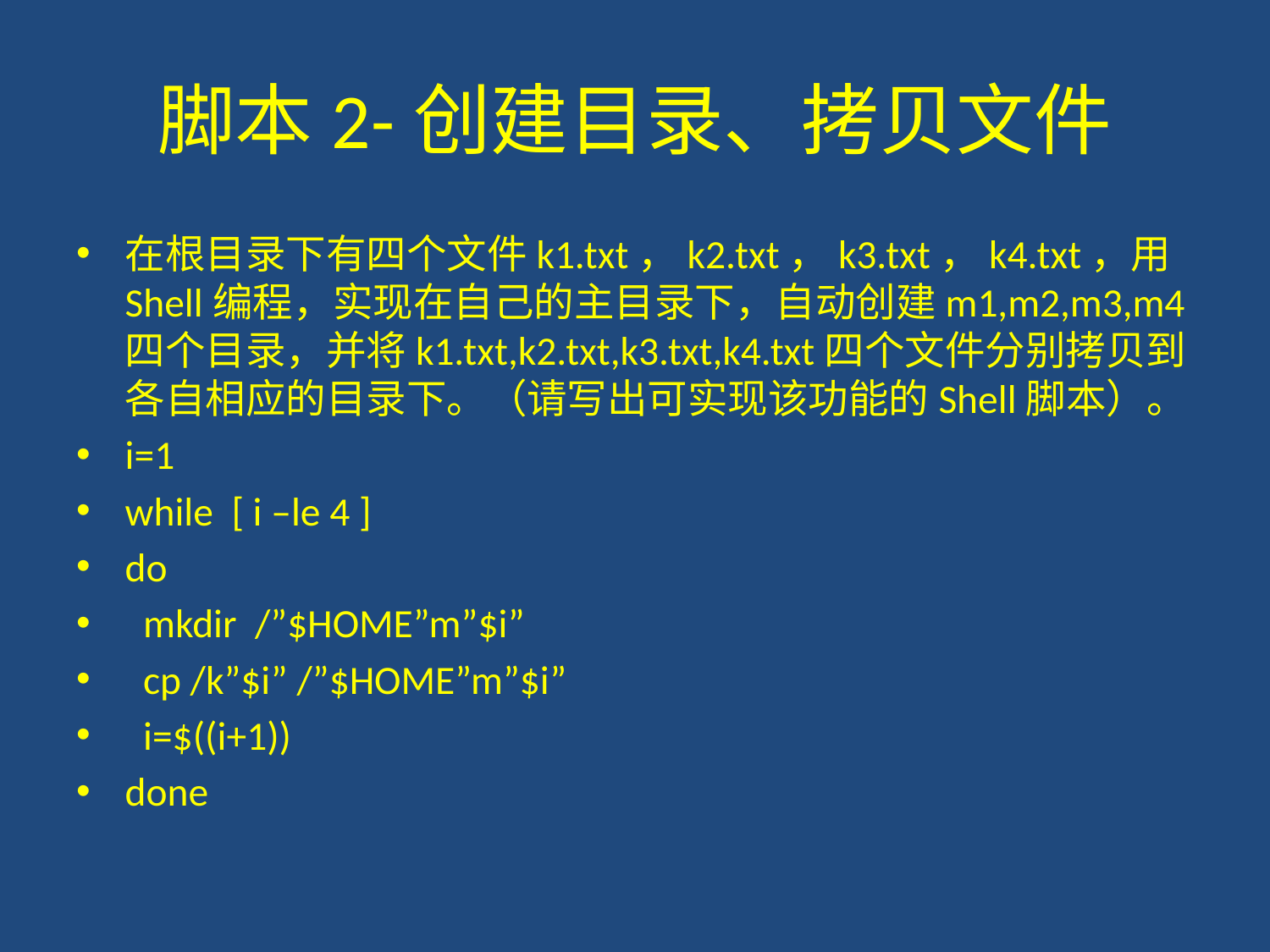

# 脚本2-创建目录、拷贝文件
在根目录下有四个文件k1.txt，k2.txt，k3.txt，k4.txt，用Shell编程，实现在自己的主目录下，自动创建m1,m2,m3,m4四个目录，并将k1.txt,k2.txt,k3.txt,k4.txt四个文件分别拷贝到各自相应的目录下。（请写出可实现该功能的Shell脚本）。
i=1
while  [ i –le 4 ]
do
  mkdir  /”$HOME”m”$i”
  cp /k”$i” /”$HOME”m”$i”
  i=$((i+1))
done